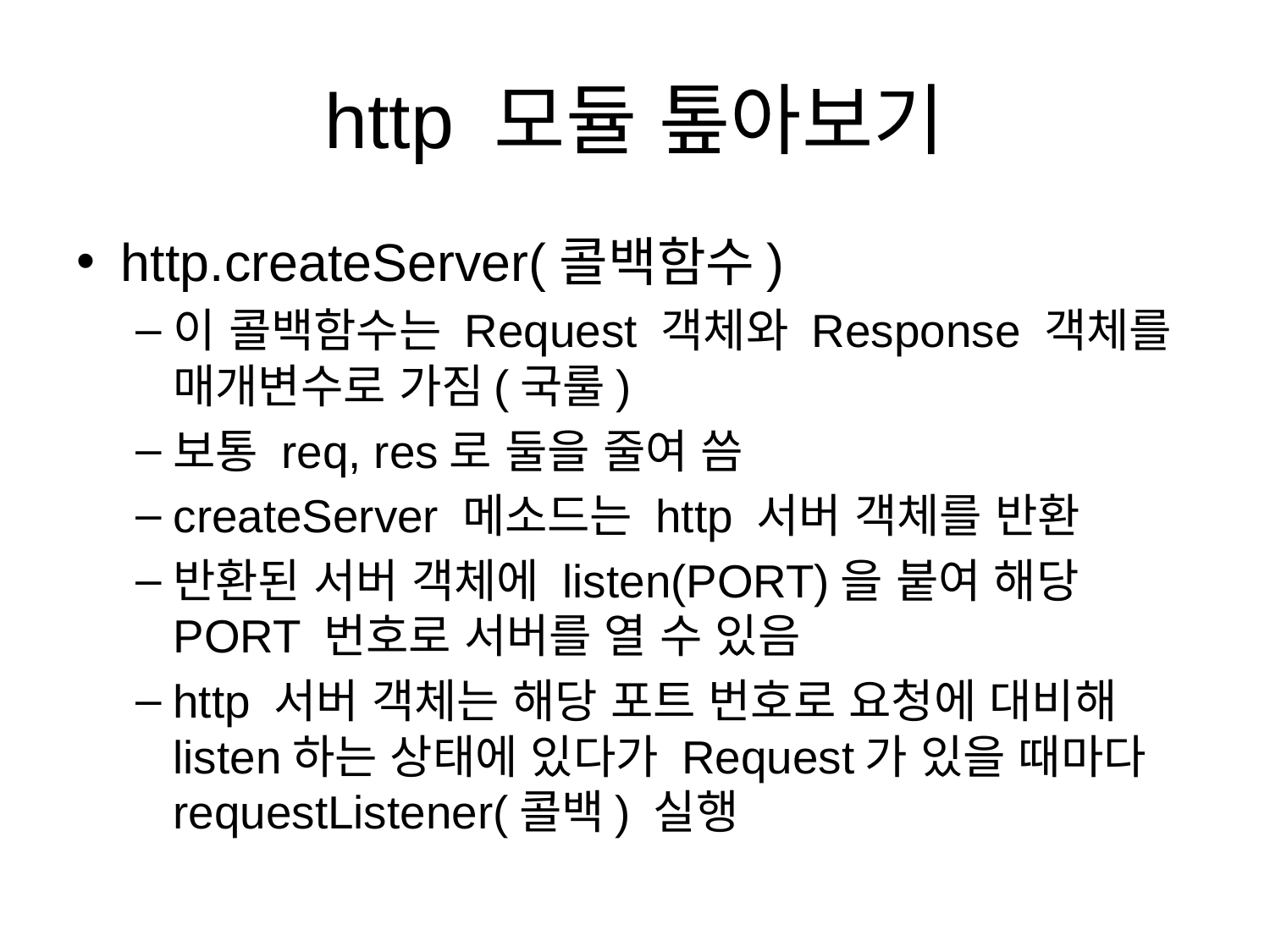

# http 모듈 톺아보기
http.createServer(콜백함수)
이 콜백함수는 Request 객체와 Response 객체를 매개변수로 가짐(국룰)
보통 req, res로 둘을 줄여 씀
createServer 메소드는 http 서버 객체를 반환
반환된 서버 객체에 listen(PORT)을 붙여 해당 PORT 번호로 서버를 열 수 있음
http 서버 객체는 해당 포트 번호로 요청에 대비해 listen하는 상태에 있다가 Request가 있을 때마다 requestListener(콜백) 실행